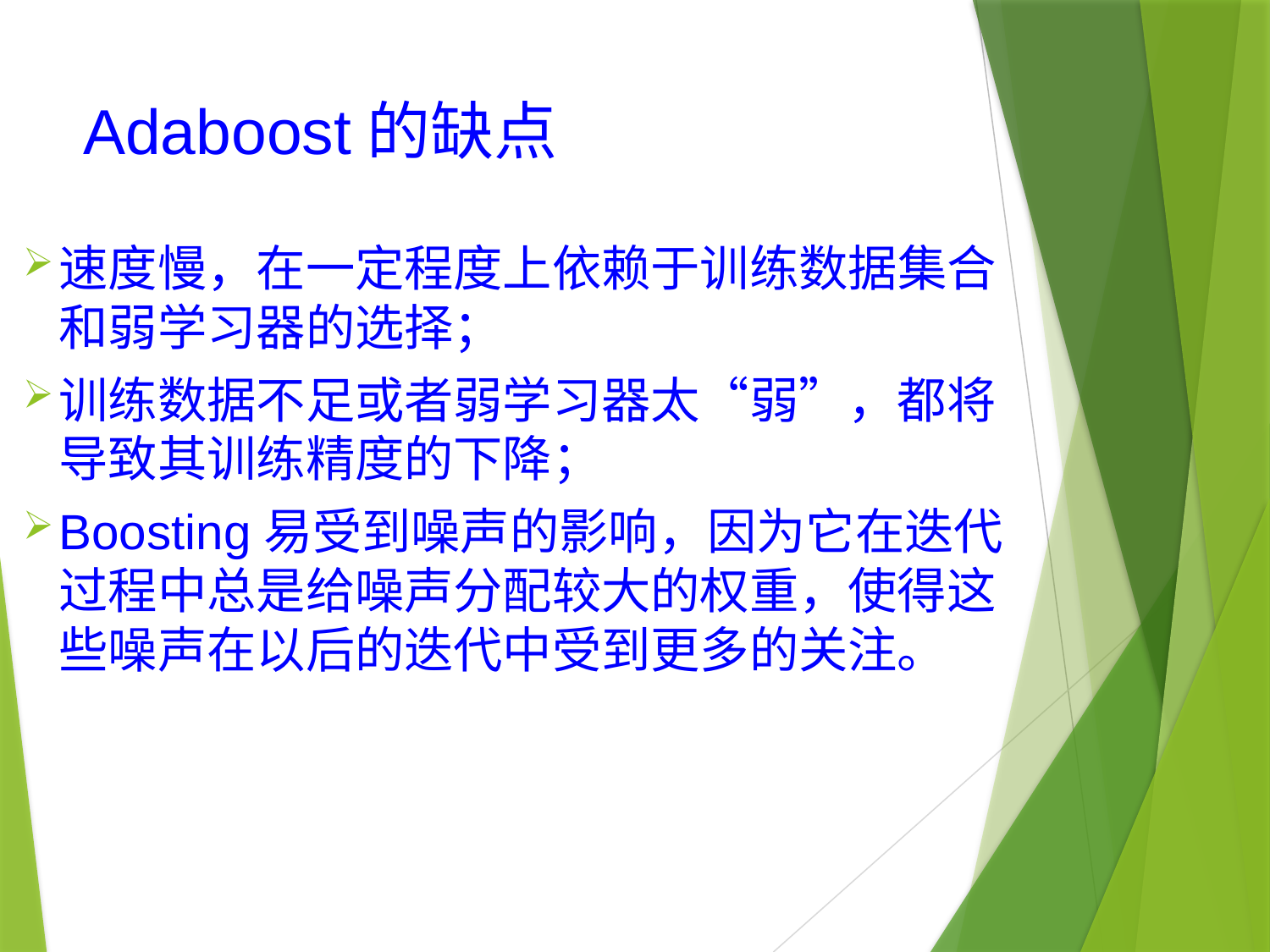

# Adaboost的缺点
速度慢，在一定程度上依赖于训练数据集合和弱学习器的选择；
训练数据不足或者弱学习器太“弱”，都将导致其训练精度的下降；
Boosting易受到噪声的影响，因为它在迭代过程中总是给噪声分配较大的权重，使得这些噪声在以后的迭代中受到更多的关注。